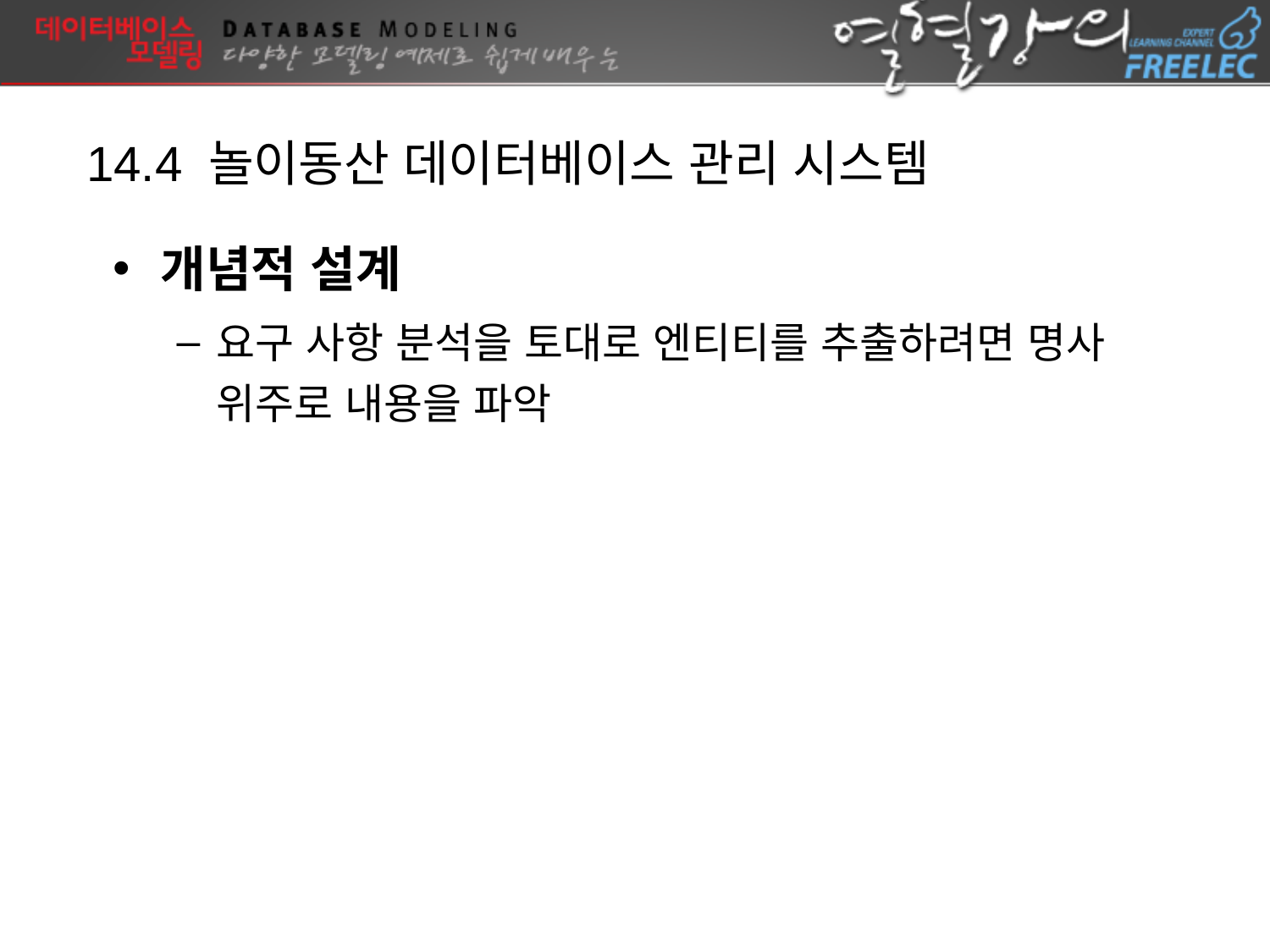

14.4 놀이동산 데이터베이스 관리 시스템
개념적 설계
요구 사항 분석을 토대로 엔티티를 추출하려면 명사 위주로 내용을 파악